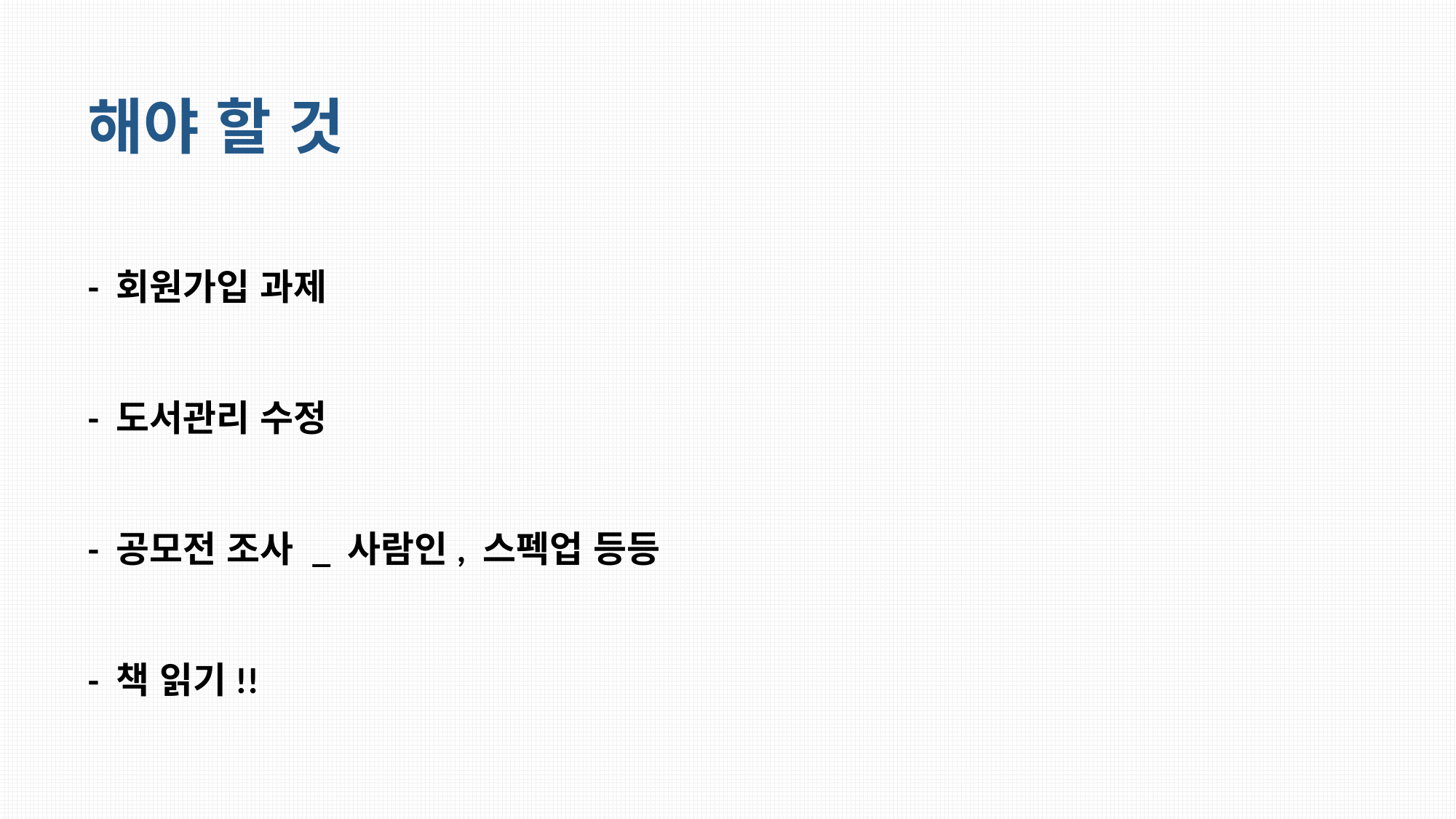

해야 할 것
# - 회원가입 과제 - 도서관리 수정 - 공모전 조사 _ 사람인, 스펙업 등등 - 책 읽기!!